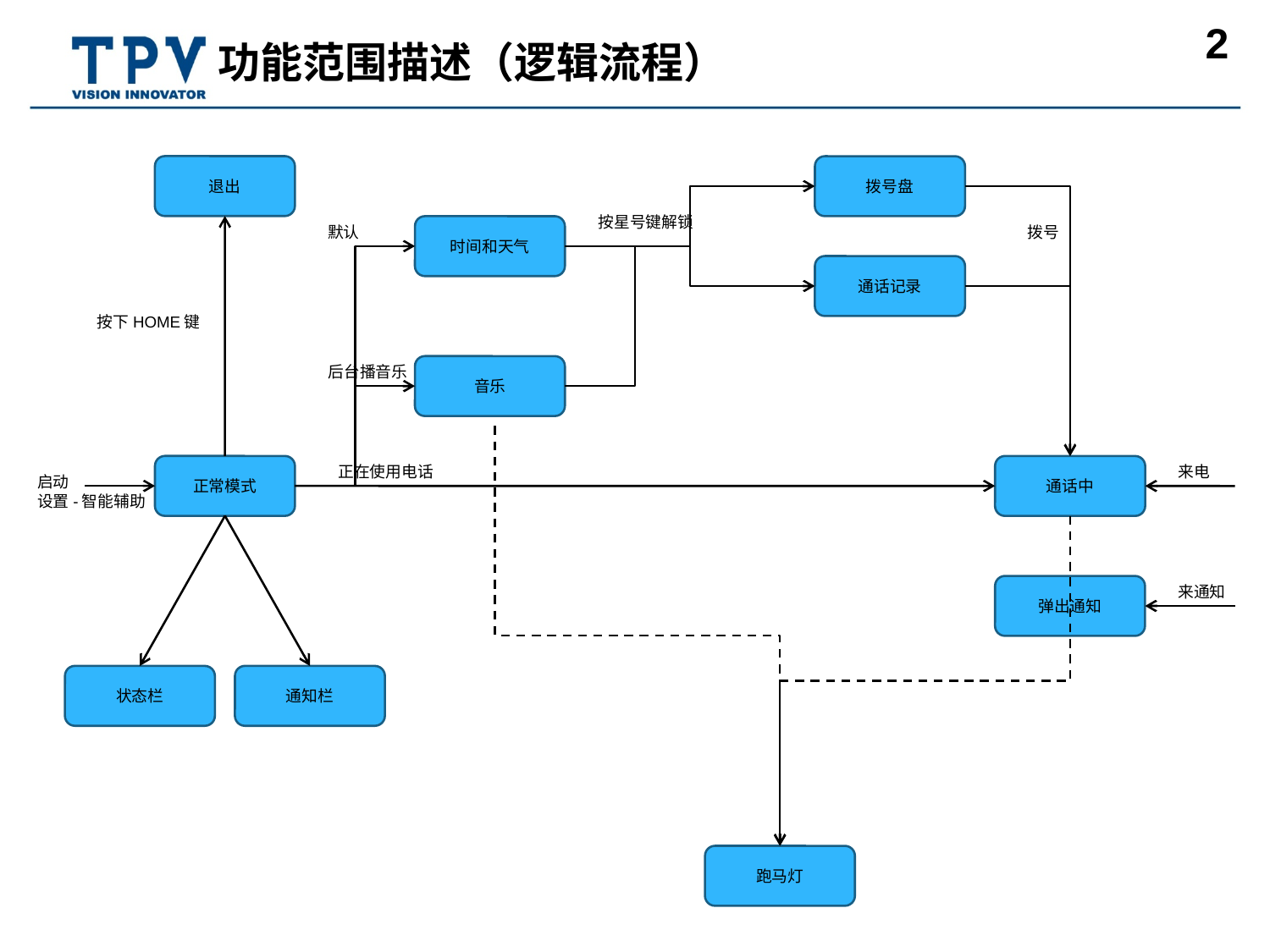

# 功能范围描述（逻辑流程）
退出
拨号盘
按星号键解锁
默认
拨号
时间和天气
通话记录
按下HOME键
后台播音乐
音乐
正常模式
正在使用电话
通话中
来电
启动
设置-智能辅助
弹出通知
来通知
状态栏
通知栏
跑马灯